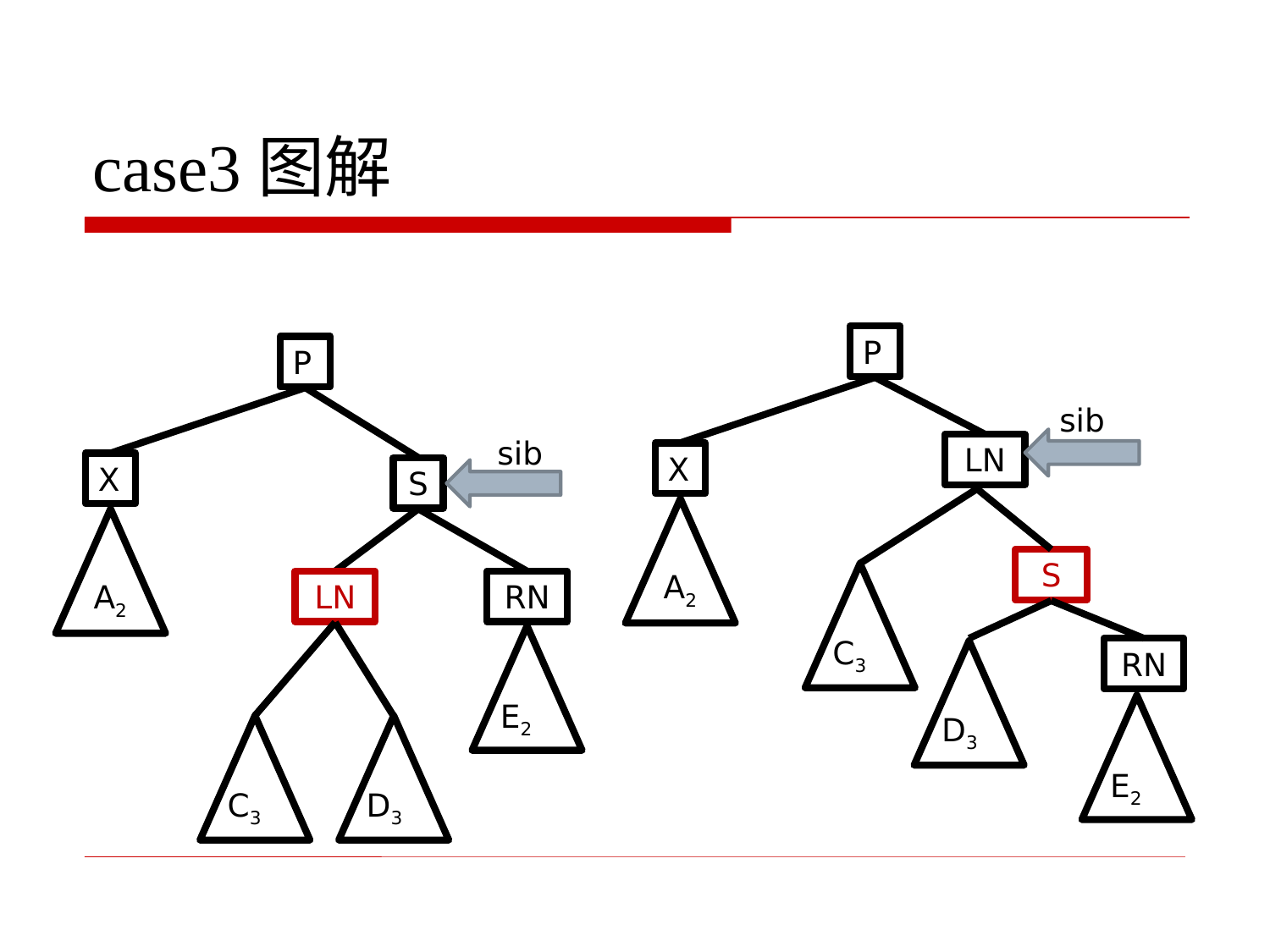

# case3图解

P
LN
X
S
RN

A2
C3
D3
E2
sib

P
X
S
LN
RN

A2
E2
C3
D3
sib